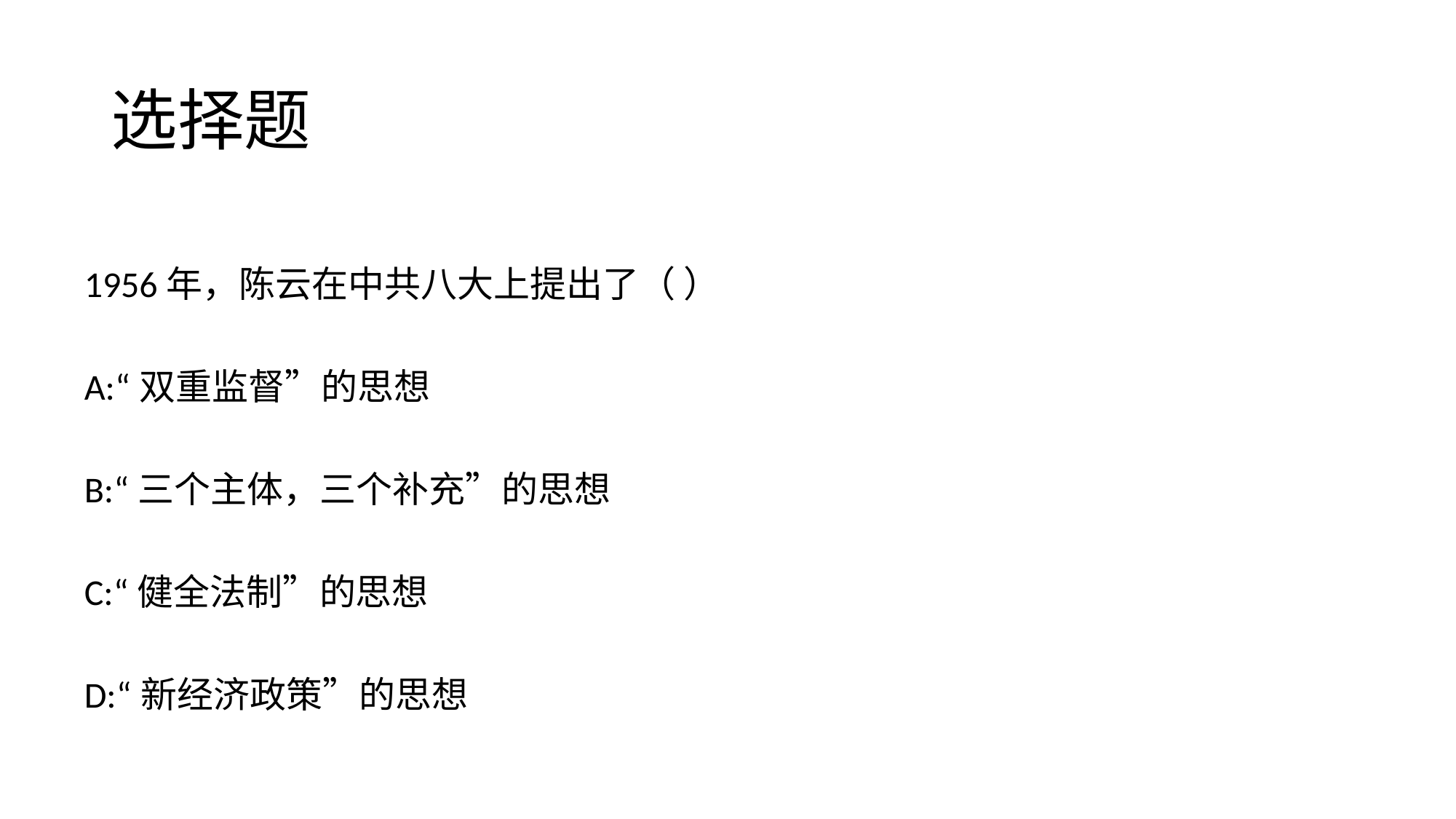

# 选择题
1956年，陈云在中共八大上提出了（ ）
A:“双重监督”的思想
B:“三个主体，三个补充”的思想
C:“健全法制”的思想
D:“新经济政策”的思想